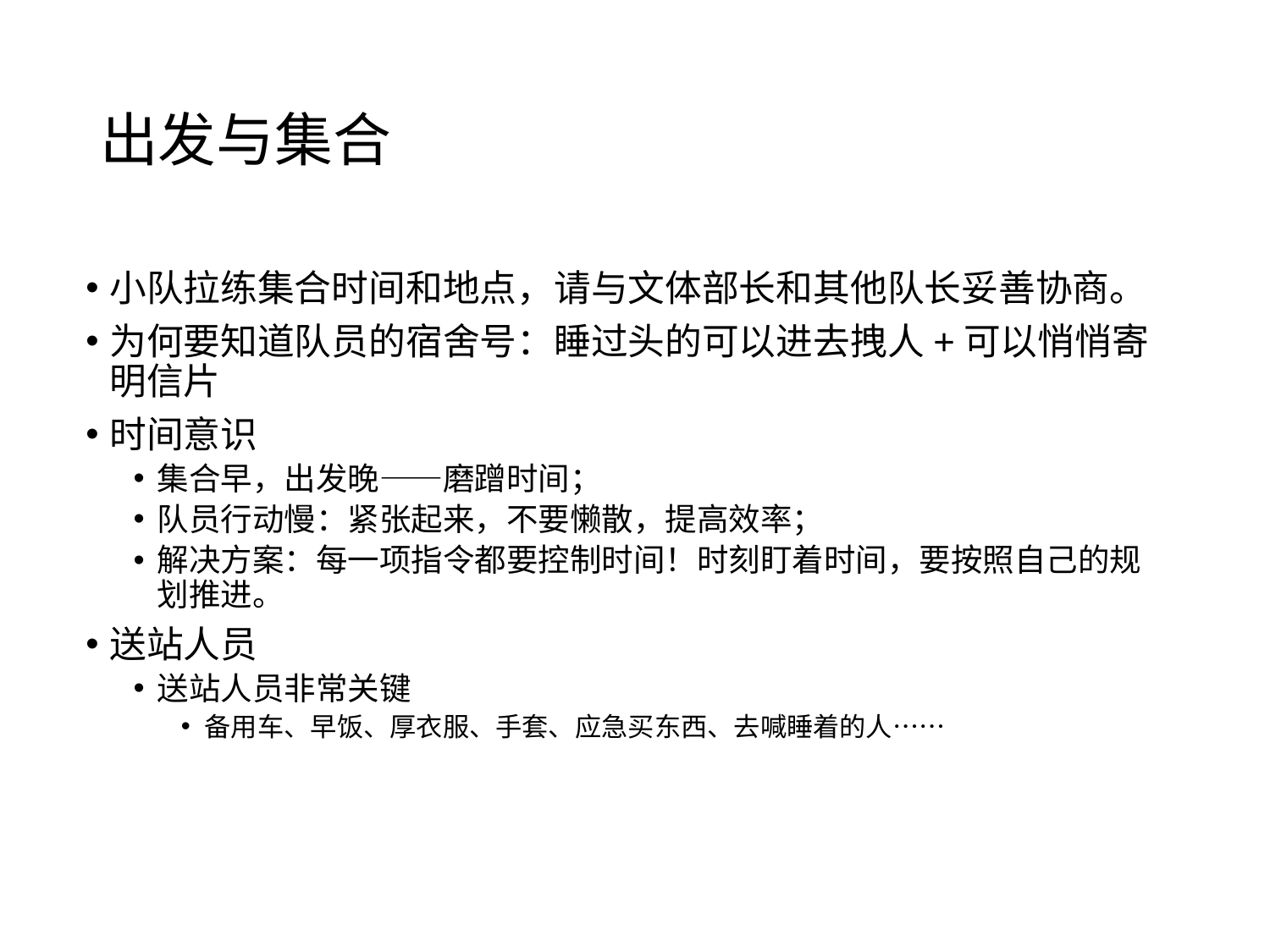

# 出发与集合
小队拉练集合时间和地点，请与文体部长和其他队长妥善协商。
为何要知道队员的宿舍号：睡过头的可以进去拽人+可以悄悄寄明信片
时间意识
集合早，出发晚——磨蹭时间；
队员行动慢：紧张起来，不要懒散，提高效率；
解决方案：每一项指令都要控制时间！时刻盯着时间，要按照自己的规划推进。
送站人员
送站人员非常关键
备用车、早饭、厚衣服、手套、应急买东西、去喊睡着的人……